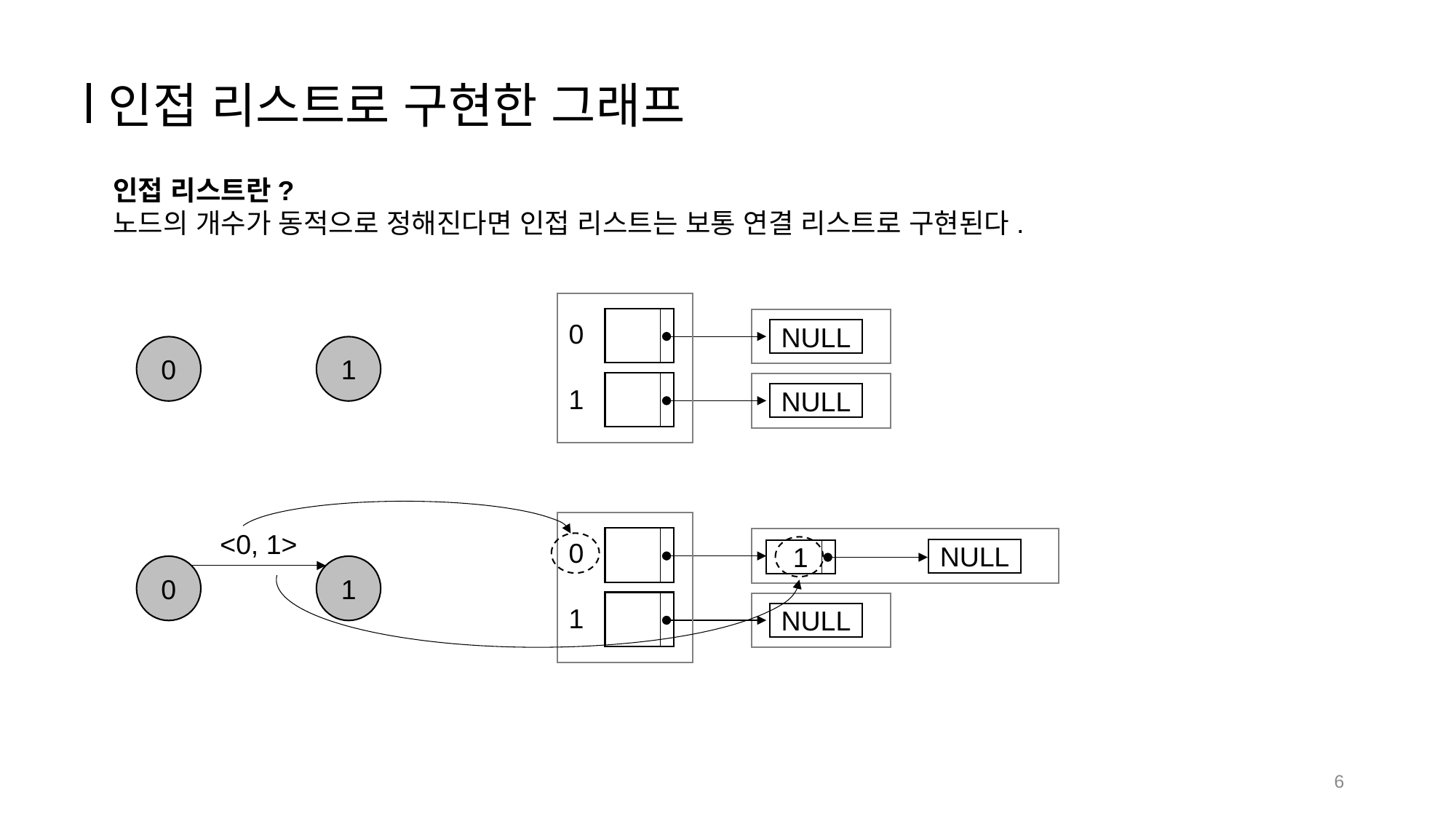

인접 리스트로 구현한 그래프
인접 리스트란?
노드의 개수가 동적으로 정해진다면 인접 리스트는 보통 연결 리스트로 구현된다.

0

1
NULL
0
1

NULL

<0, 1>

0

1

NULL
1
0
1

NULL
6